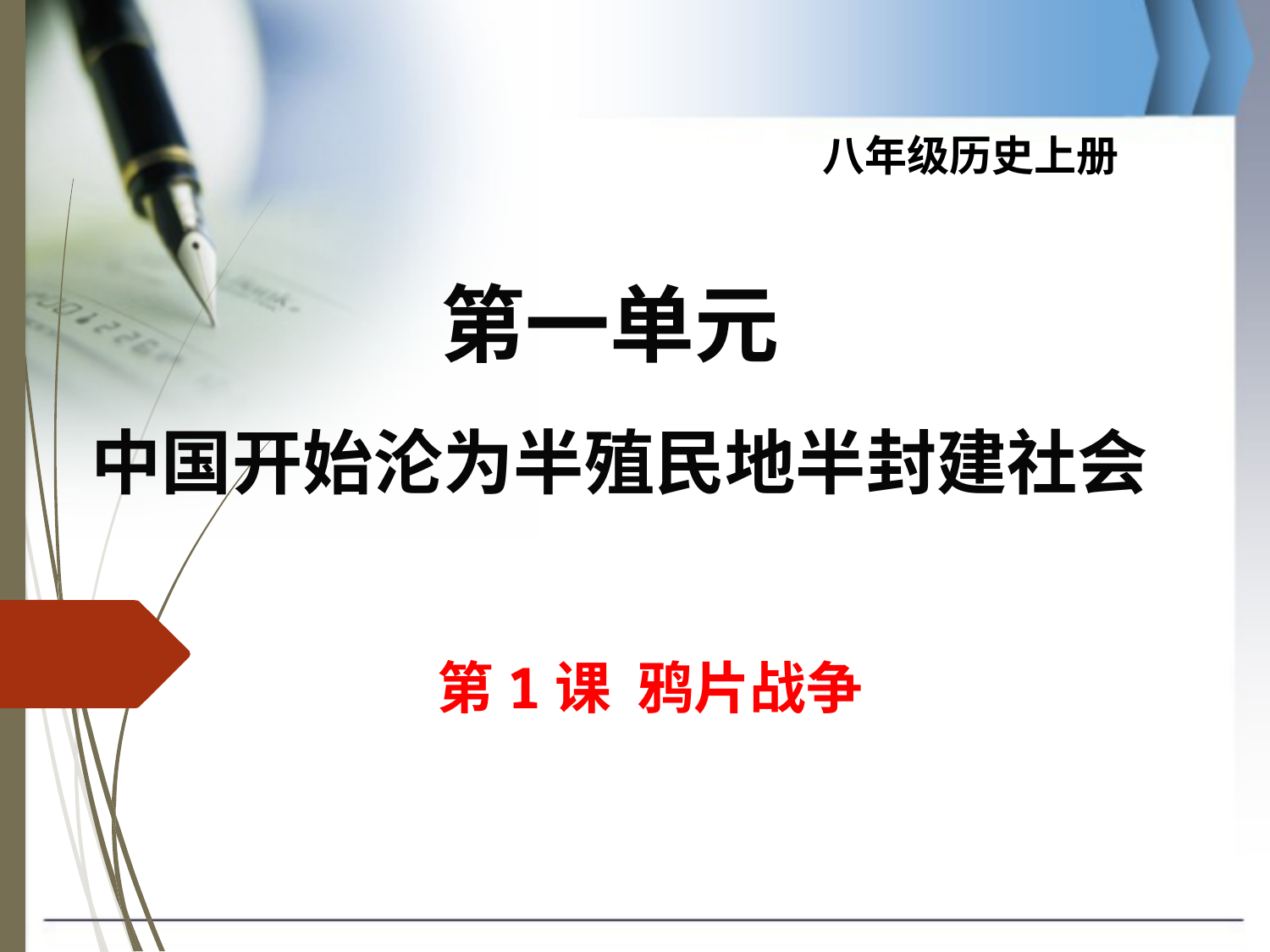

八年级历史上册
第一单元

中国开始沦为半殖民地半封建社会
第1课  鸦片战争